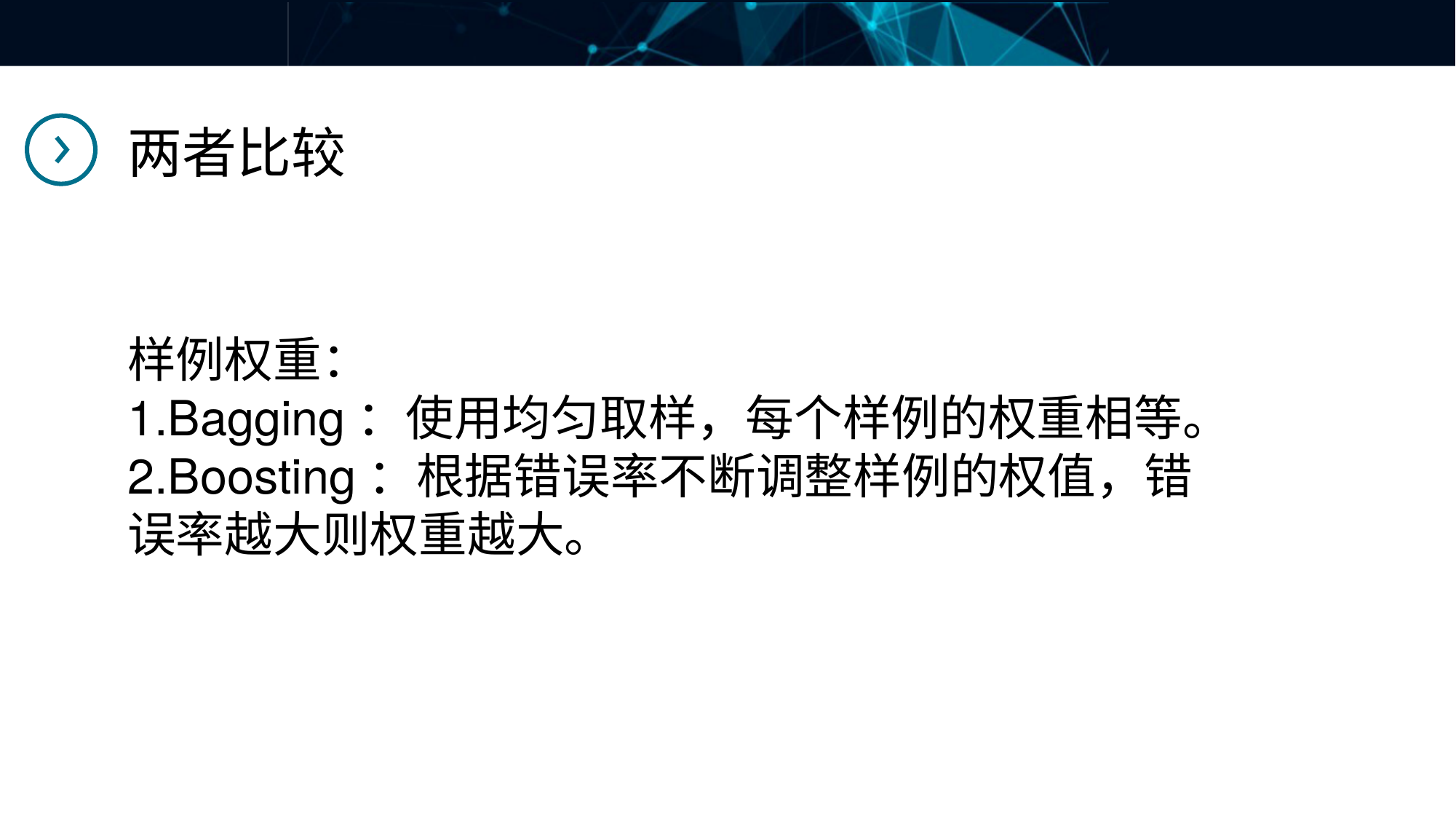

两者比较
样例权重：
1.Bagging：使用均匀取样，每个样例的权重相等。
2.Boosting：根据错误率不断调整样例的权值，错误率越大则权重越大。